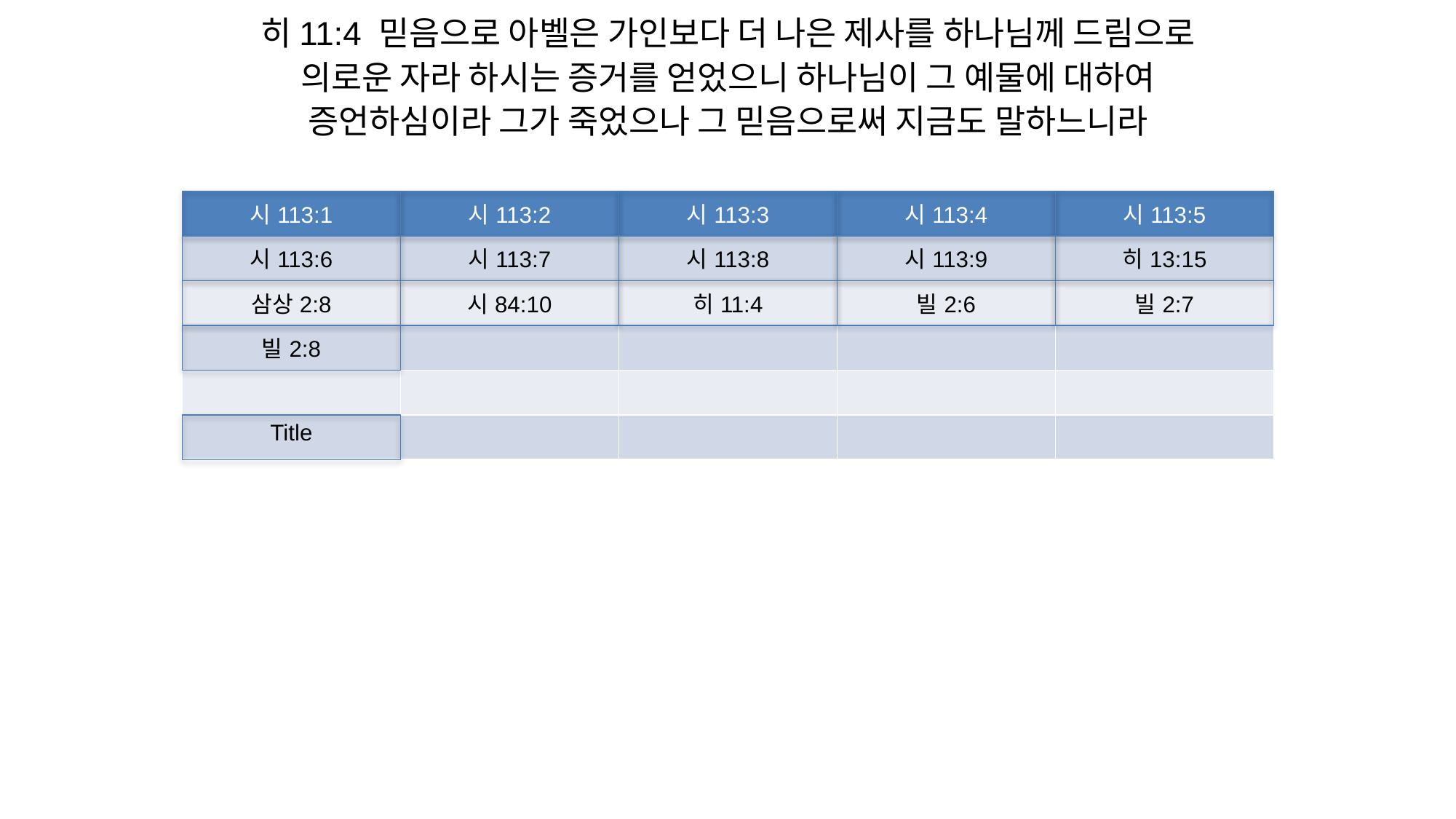

히11:4 믿음으로 아벨은 가인보다 더 나은 제사를 하나님께 드림으로
의로운 자라 하시는 증거를 얻었으니 하나님이 그 예물에 대하여
증언하심이라 그가 죽었으나 그 믿음으로써 지금도 말하느니라
| 시113:1 | 시113:2 | 시113:3 | 시113:4 | 시113:5 |
| --- | --- | --- | --- | --- |
| 시113:6 | 시113:7 | 시113:8 | 시113:9 | 히13:15 |
| 삼상2:8 | 시84:10 | 히11:4 | 빌2:6 | 빌2:7 |
| 빌2:8 |  |  |  |  |
|  |  |  |  |  |
| Title |  |  |  |  |